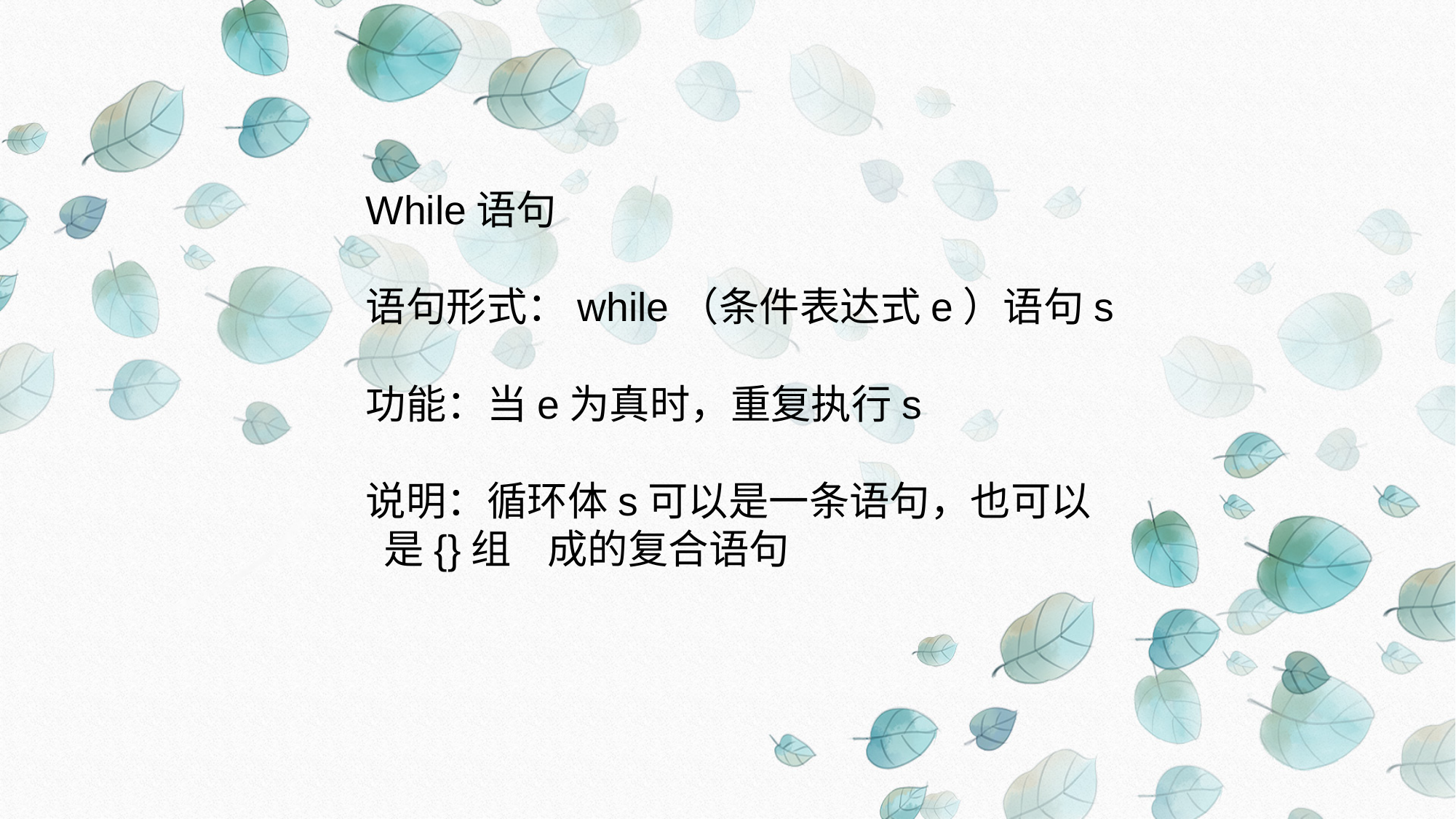

While语句

语句形式：while（条件表达式e）语句s

功能：当e为真时，重复执行s

说明：循环体s可以是一条语句，也可以         是{}组    成的复合语句